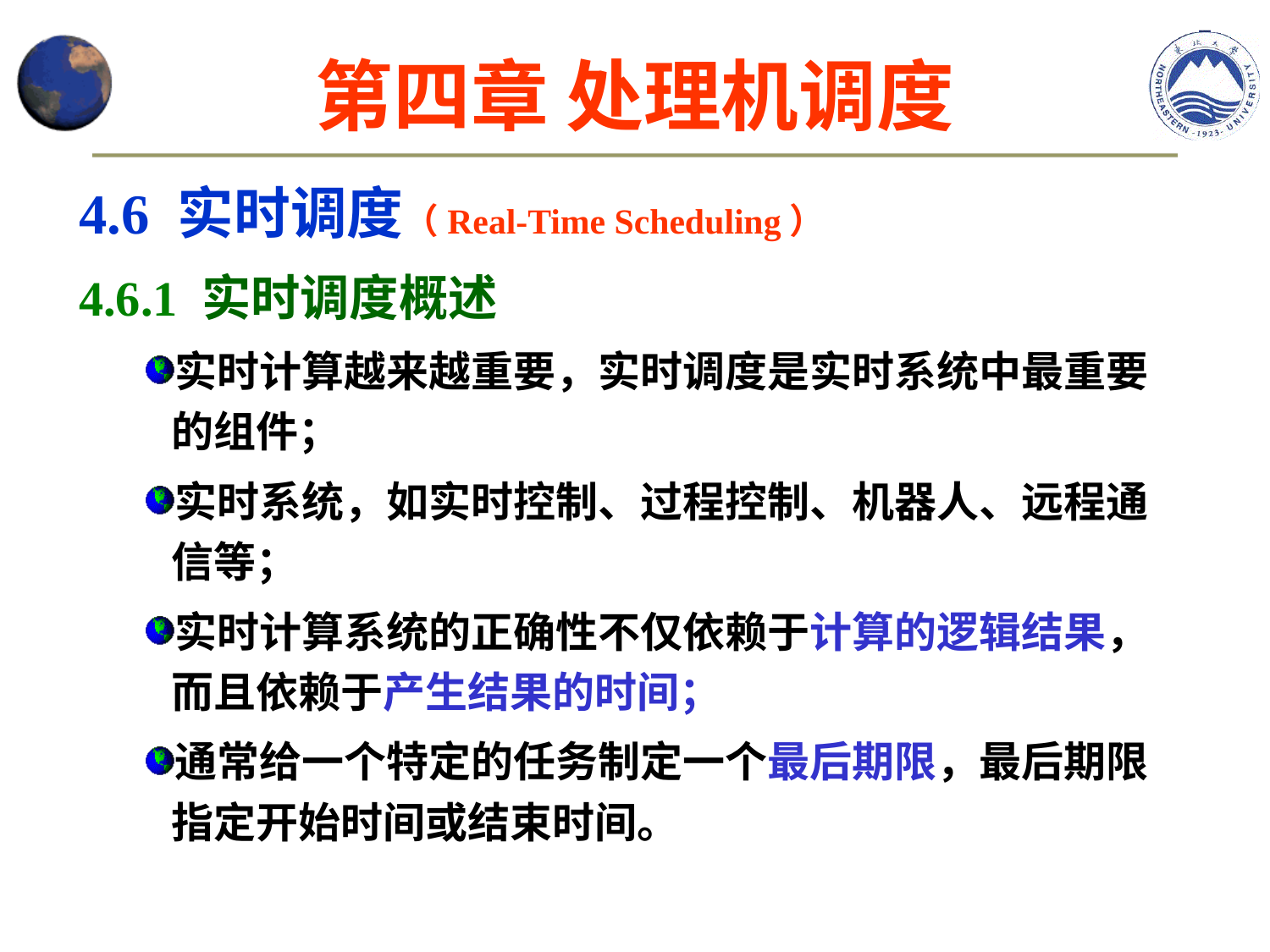

# 第四章 处理机调度
4.6 实时调度（Real-Time Scheduling）
4.6.1 实时调度概述
实时计算越来越重要，实时调度是实时系统中最重要的组件；
实时系统，如实时控制、过程控制、机器人、远程通信等；
实时计算系统的正确性不仅依赖于计算的逻辑结果，而且依赖于产生结果的时间；
通常给一个特定的任务制定一个最后期限，最后期限指定开始时间或结束时间。